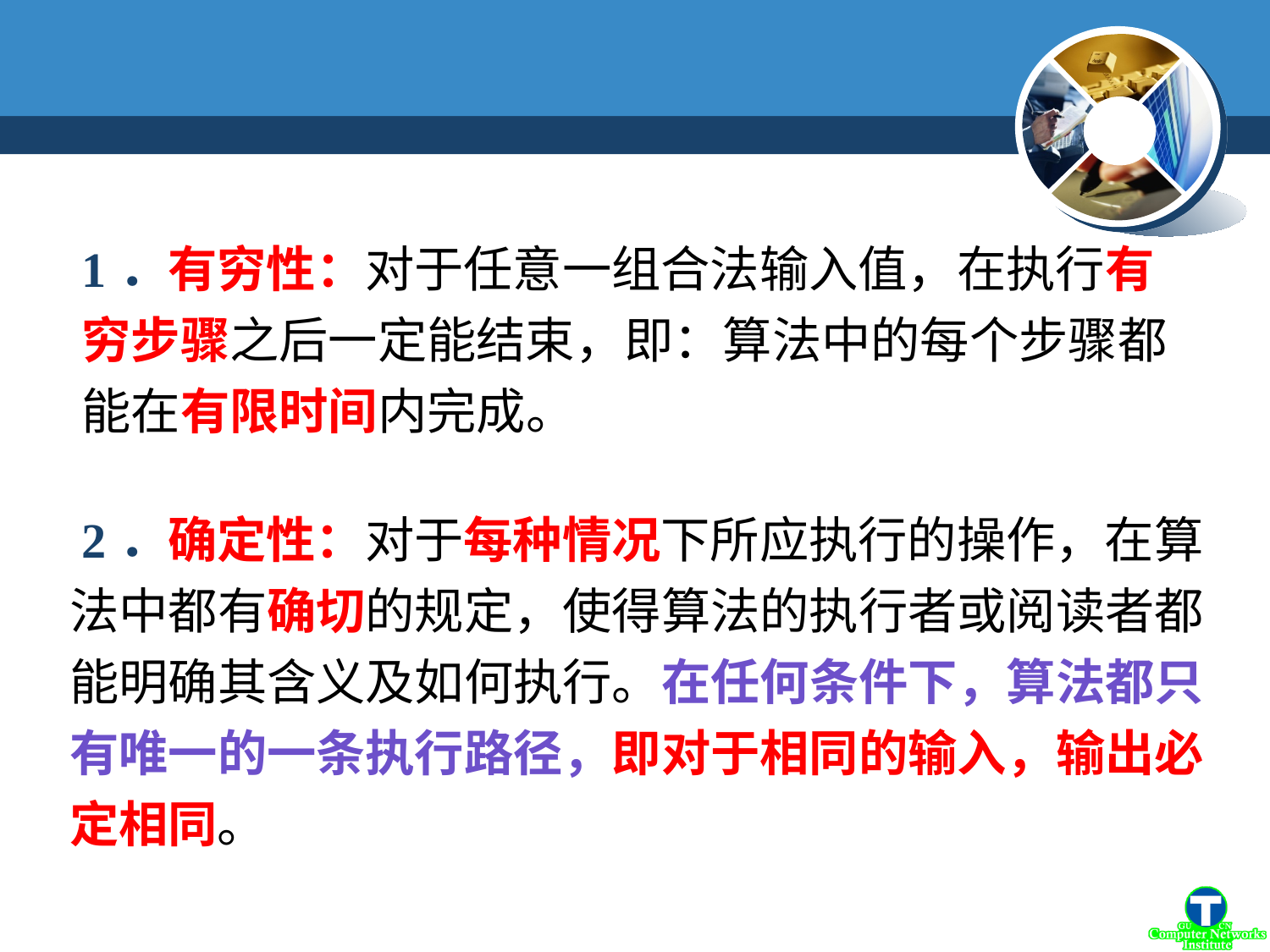

1．有穷性：对于任意一组合法输入值，在执行有穷步骤之后一定能结束，即：算法中的每个步骤都能在有限时间内完成。
 2．确定性：对于每种情况下所应执行的操作，在算法中都有确切的规定，使得算法的执行者或阅读者都能明确其含义及如何执行。在任何条件下，算法都只有唯一的一条执行路径，即对于相同的输入，输出必定相同。